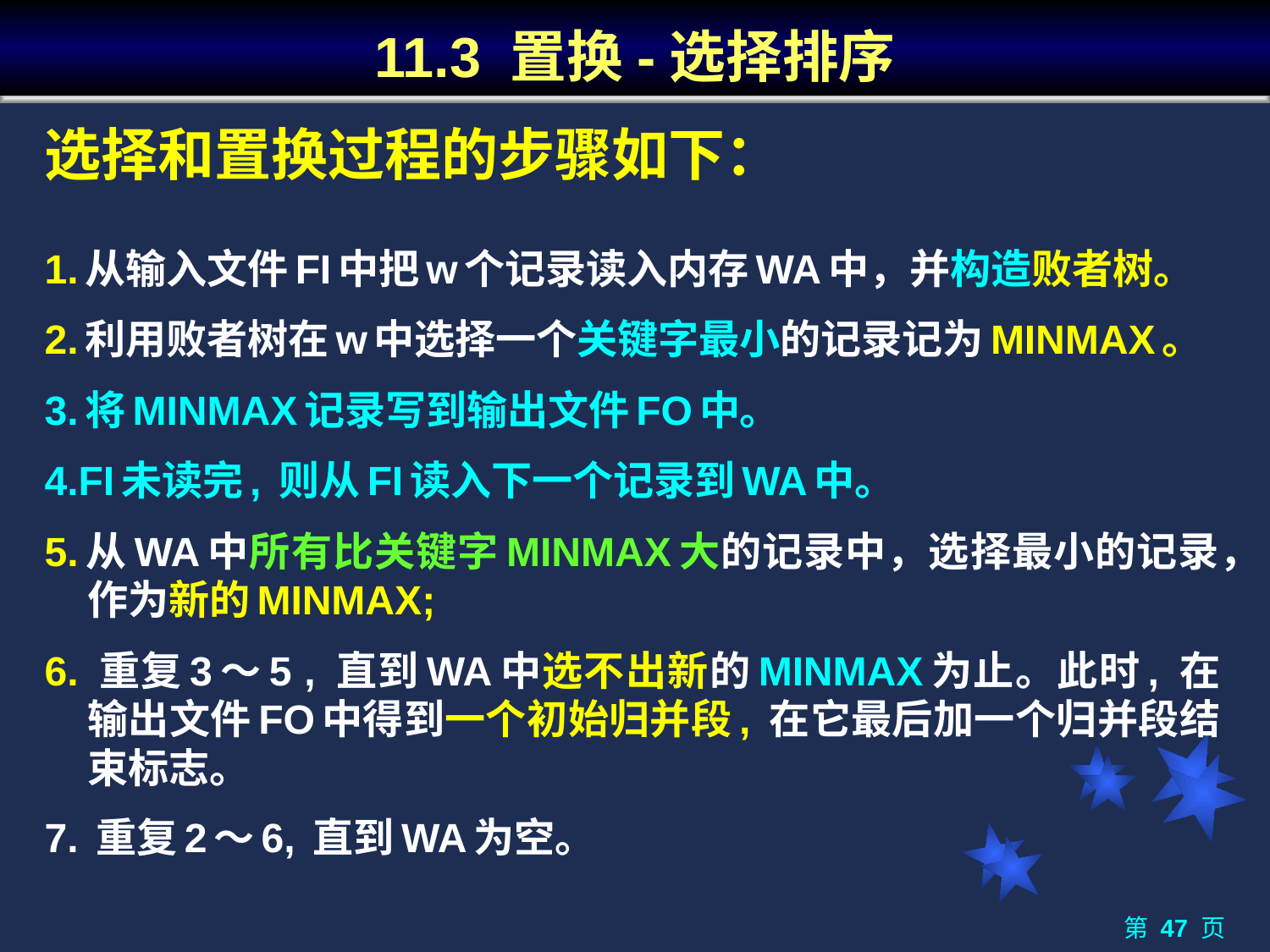

# 11.3 置换-选择排序
选择和置换过程的步骤如下：

1.从输入文件FI中把w个记录读入内存WA中，并构造败者树。

2.利用败者树在w中选择一个关键字最小的记录记为MINMAX。

3.将MINMAX记录写到输出文件FO中。

4.FI未读完, 则从FI读入下一个记录到WA中。

5.从WA中所有比关键字MINMAX大的记录中，选择最小的记录，作为新的MINMAX;

6. 重复3～5 , 直到WA中选不出新的MINMAX为止。此时, 在输出文件FO中得到一个初始归并段, 在它最后加一个归并段结束标志。

7. 重复2～6, 直到WA为空。

第 47 页